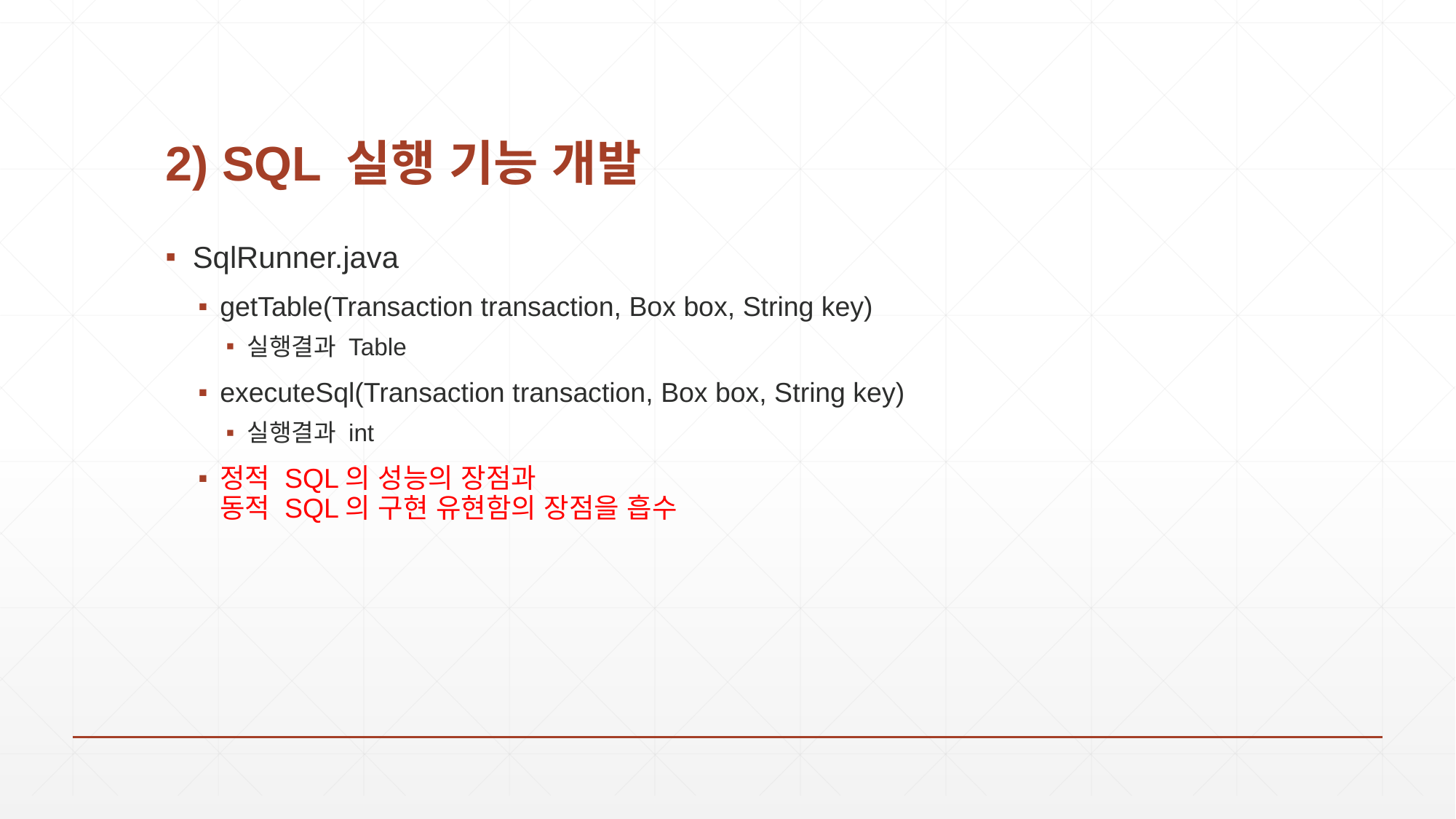

# 2) SQL 실행 기능 개발
SqlRunner.java
getTable(Transaction transaction, Box box, String key)
실행결과 Table
executeSql(Transaction transaction, Box box, String key)
실행결과 int
정적 SQL의 성능의 장점과
동적 SQL의 구현 유현함의 장점을 흡수